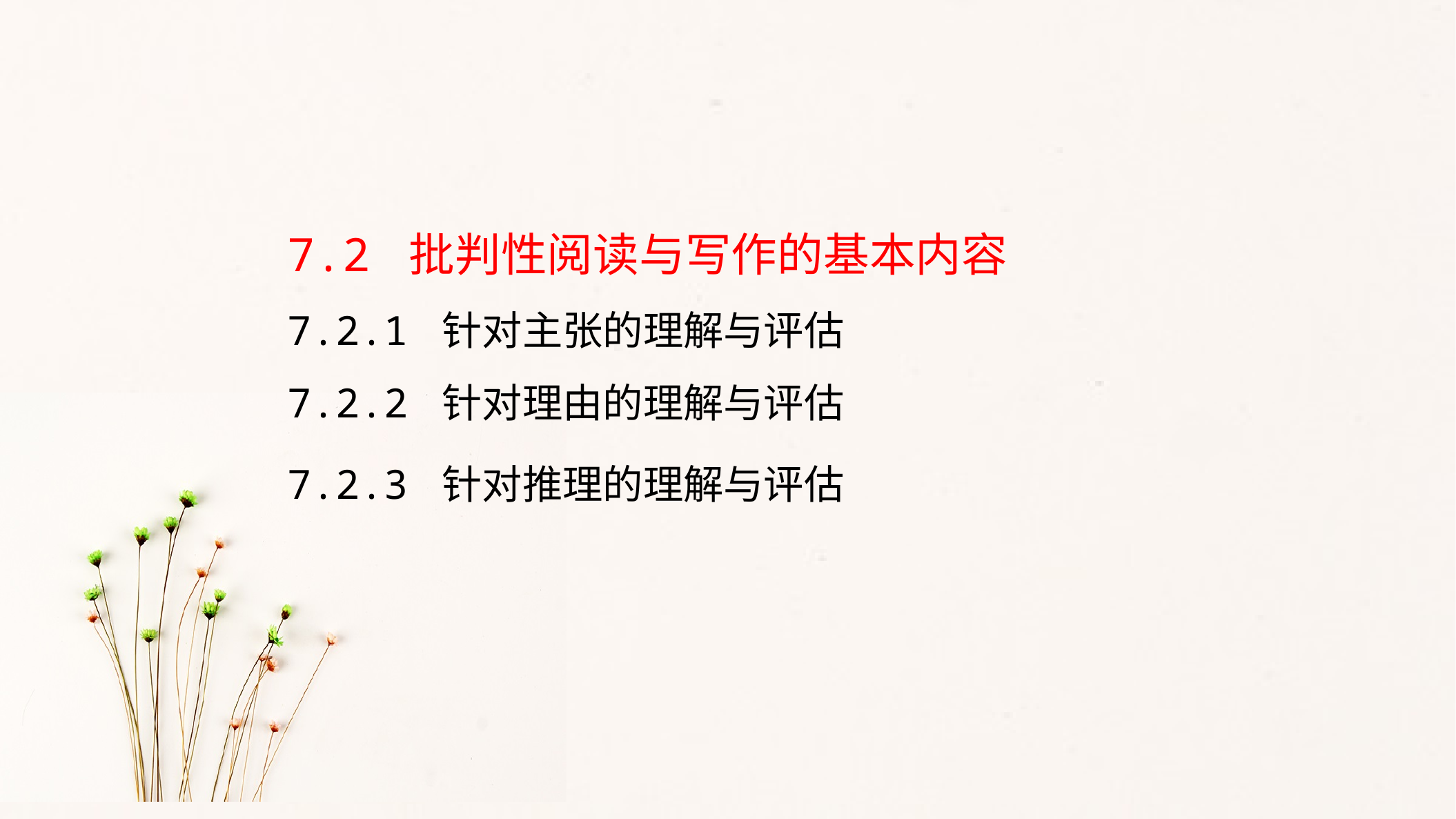

7.2 批判性阅读与写作的基本内容
7.2.1 针对主张的理解与评估
7.2.2 针对理由的理解与评估
7.2.3 针对推理的理解与评估